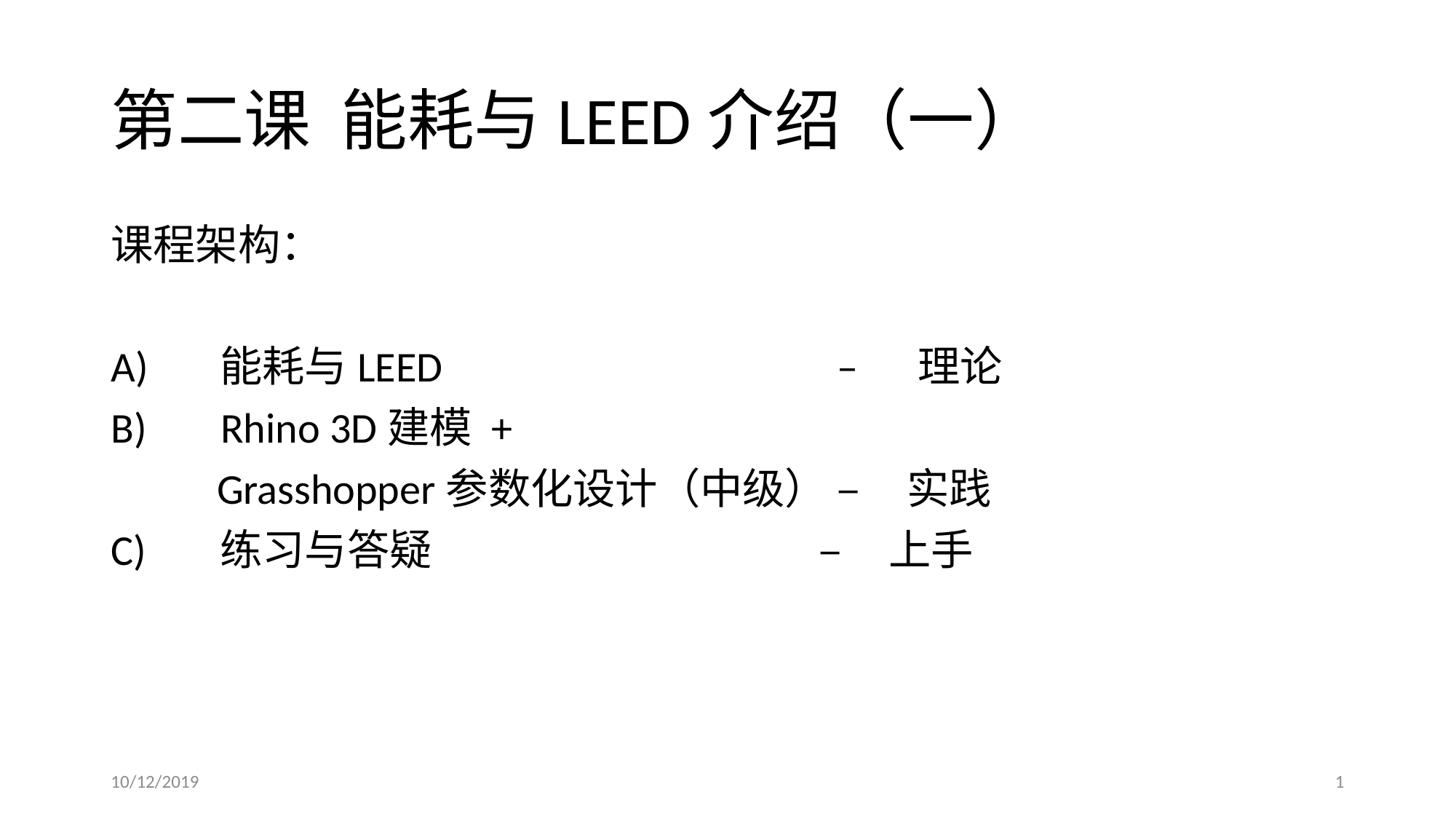

# 第二课  能耗与LEED介绍（一）
课程架构：

A) 	能耗与LEED                                         –     理论
     Rhino 3D建模 +
           Grasshopper参数化设计（中级） –     实践
C)	练习与答疑                                         –     上手
10/12/2019
1